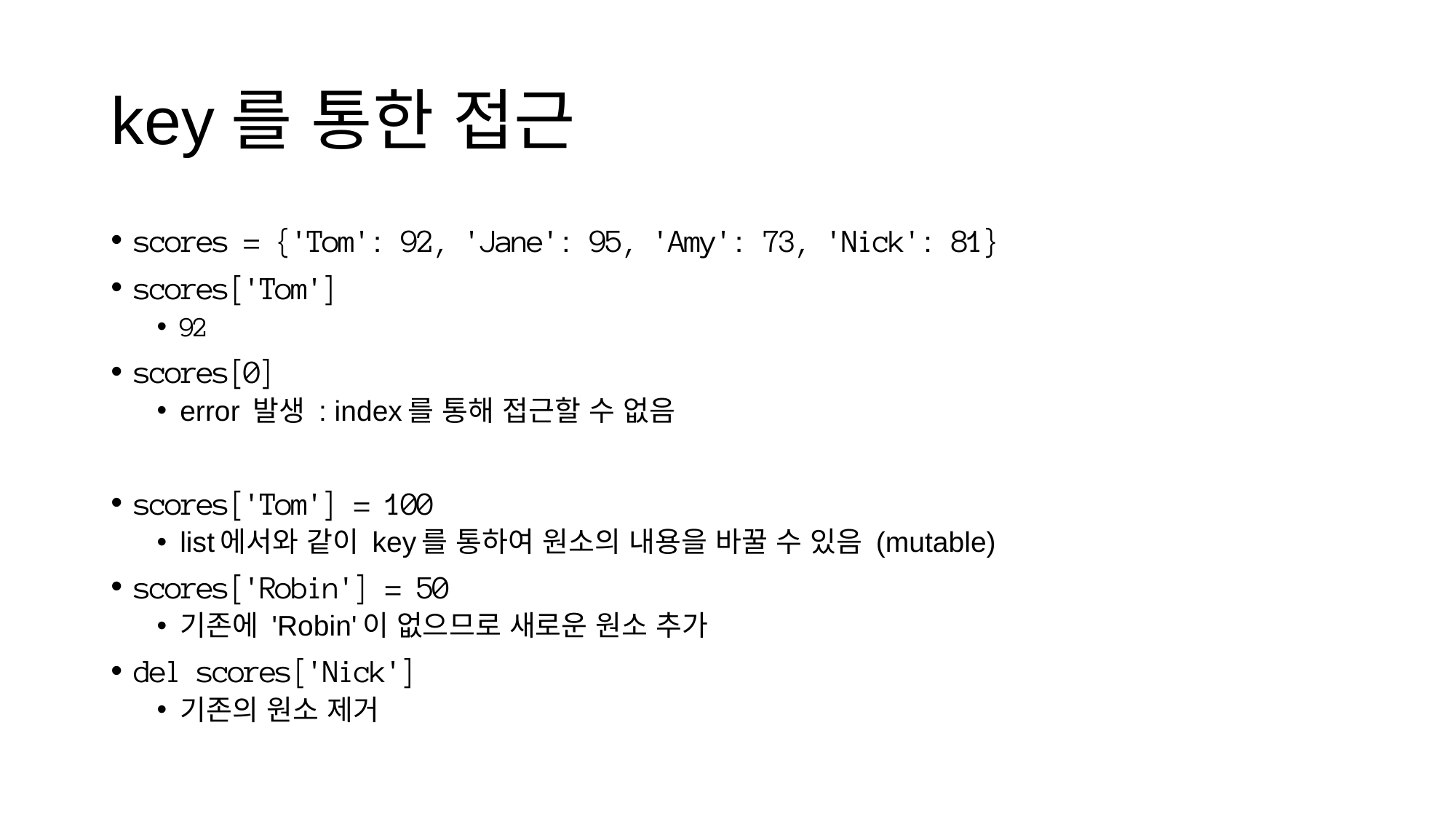

# key를 통한 접근
scores = {'Tom': 92, 'Jane': 95, 'Amy': 73, 'Nick': 81}
scores['Tom']
92
scores[0]
error 발생 : index를 통해 접근할 수 없음

scores['Tom'] = 100
list에서와 같이 key를 통하여 원소의 내용을 바꿀 수 있음 (mutable)
scores['Robin'] = 50
기존에 'Robin'이 없으므로 새로운 원소 추가
del scores['Nick']
기존의 원소 제거